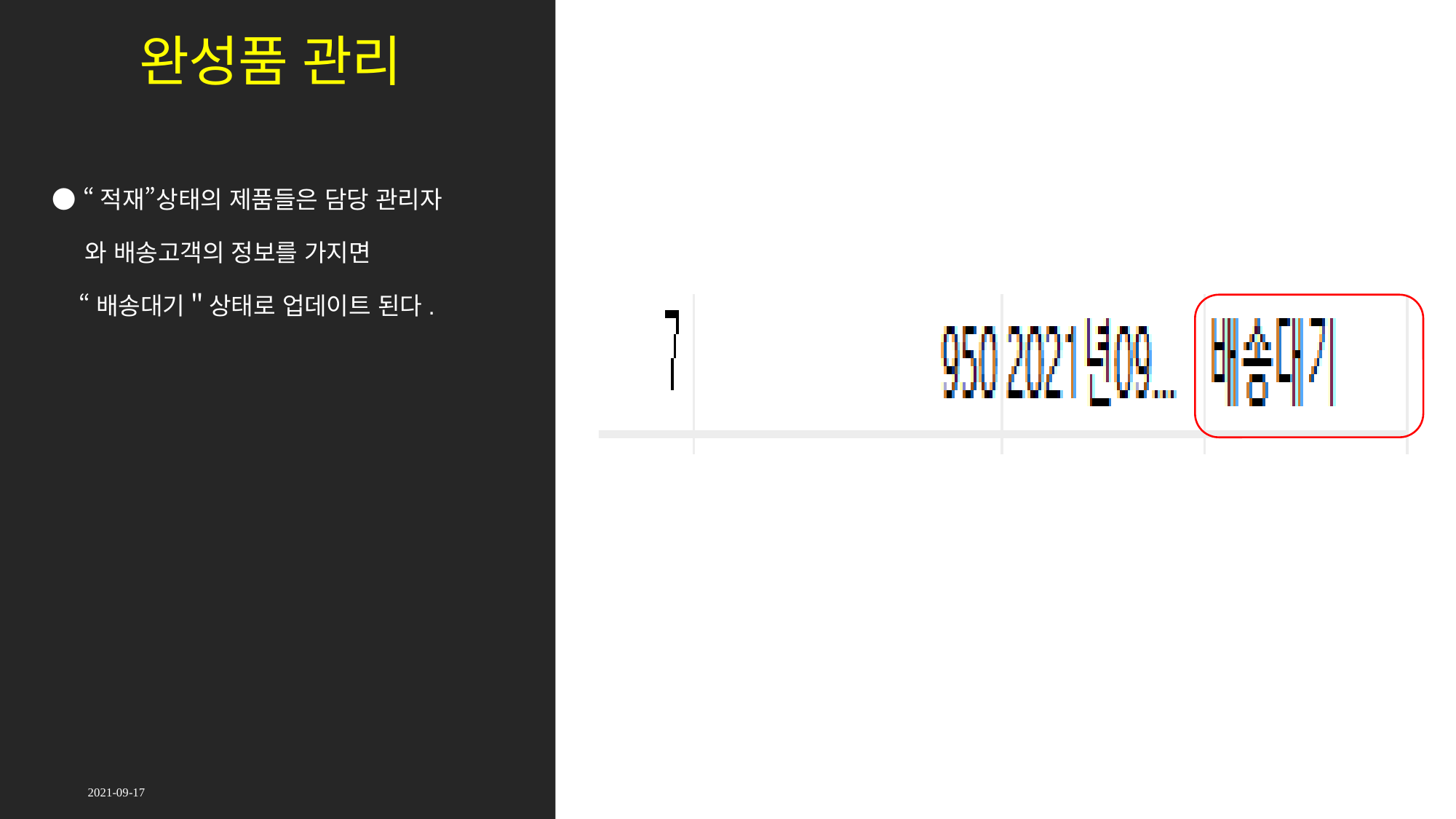

# 완성품 관리
● “적재”상태의 제품들은 담당 관리자
    와 배송고객의 정보를 가지면
    “배송대기＂상태로 업데이트 된다.

2021-09-17